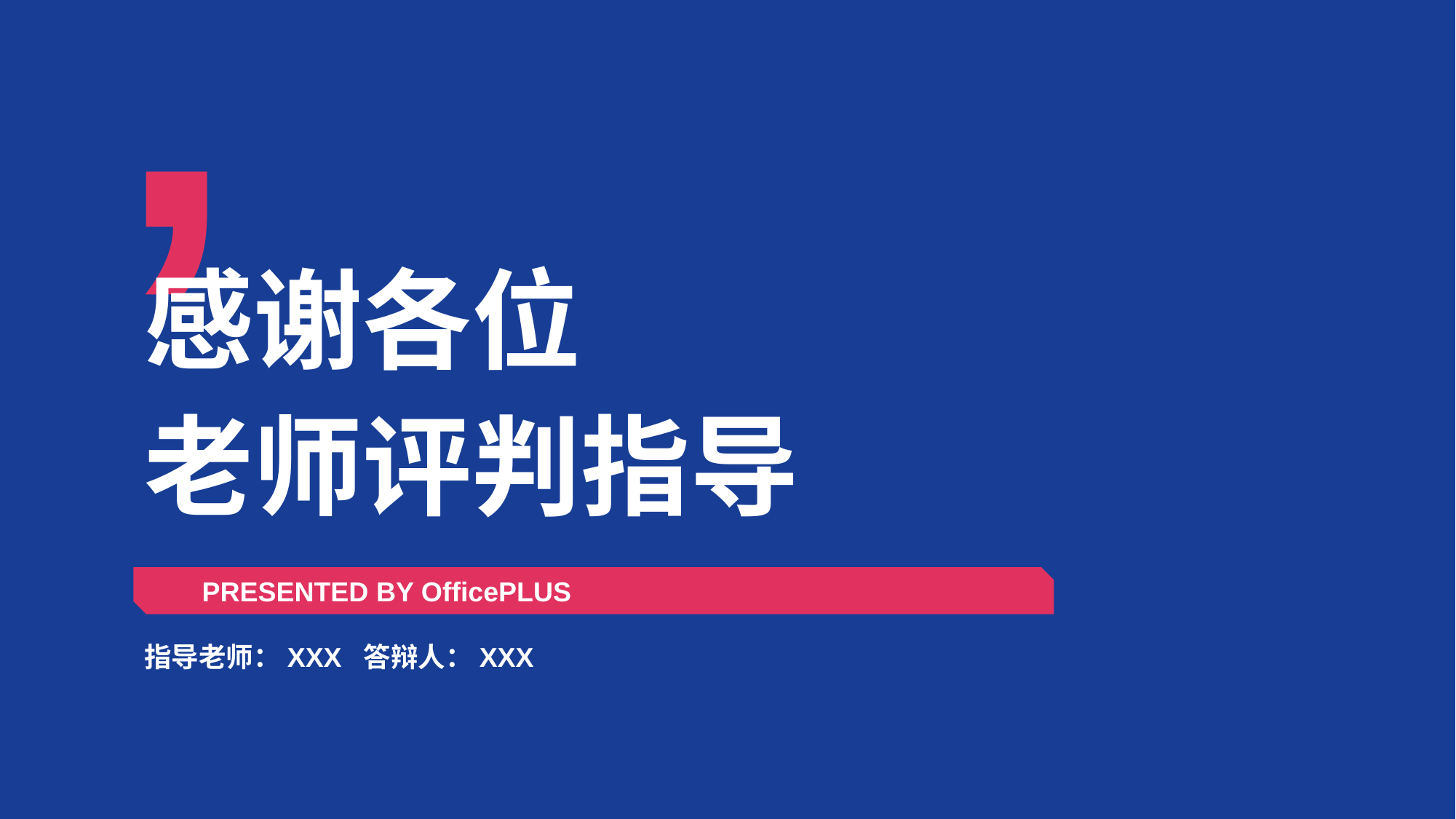

感谢各位
老师评判指导
PRESENTED BY OfficePLUS
指导老师：XXX  答辩人：XXX